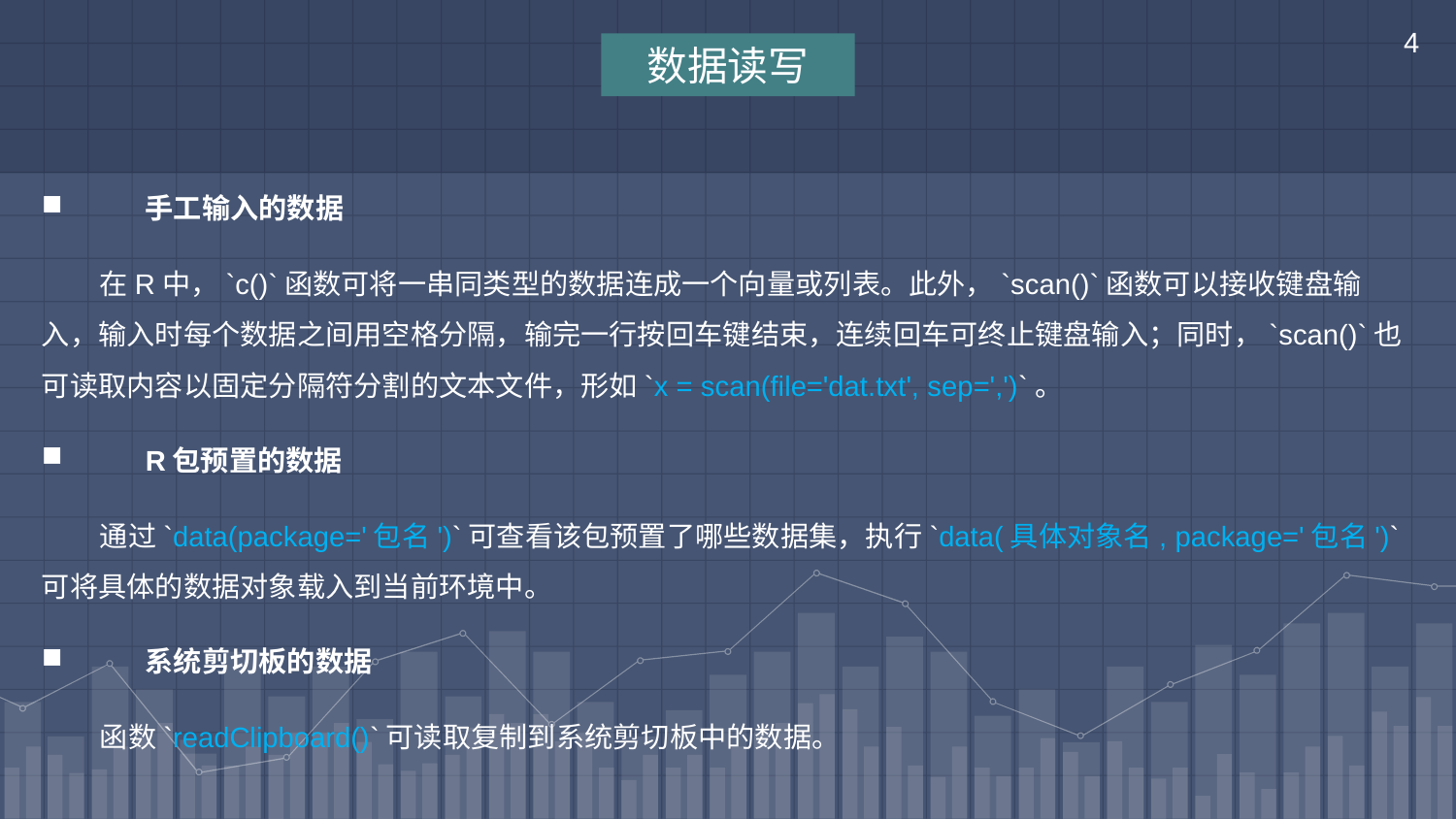

4
数据读写
	手工输入的数据
	在R中，`c()`函数可将一串同类型的数据连成一个向量或列表。此外，`scan()`函数可以接收键盘输入，输入时每个数据之间用空格分隔，输完一行按回车键结束，连续回车可终止键盘输入；同时，`scan()`也可读取内容以固定分隔符分割的文本文件，形如`x = scan(file='dat.txt', sep=',')`。
	R包预置的数据
	通过`data(package='包名')`可查看该包预置了哪些数据集，执行`data(具体对象名, package='包名')`可将具体的数据对象载入到当前环境中。
	系统剪切板的数据
	函数`readClipboard()`可读取复制到系统剪切板中的数据。